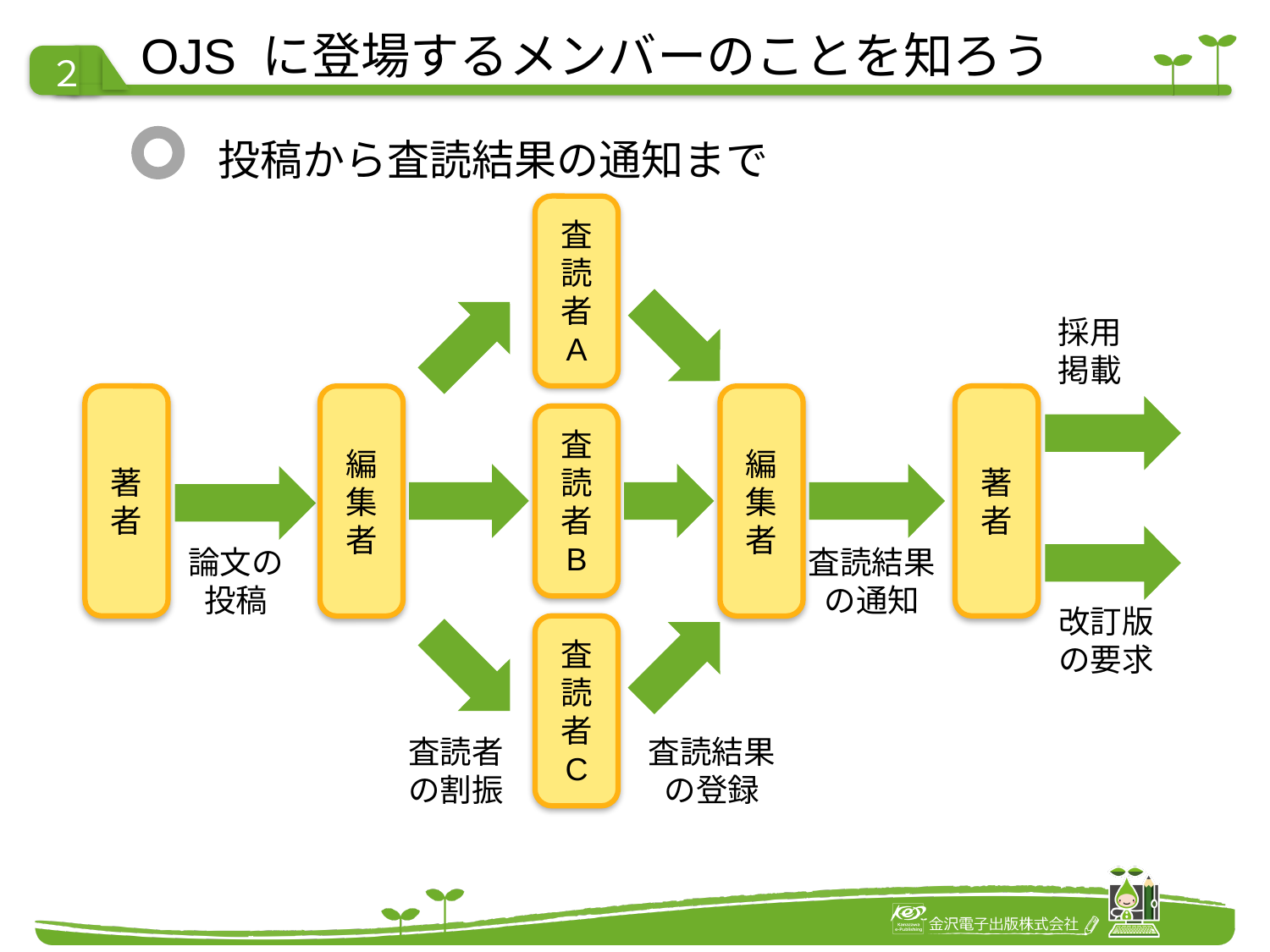

# OJS に登場するメンバーのことを知ろう
２
投稿から査読結果の通知まで

査読者
A

採用
掲載

著
者
編集者
編集者
著
者
査読者
B

論文の
投稿
査読結果
の通知
改訂版
の要求

査読者
C
査読者
の割振
査読結果
の登録